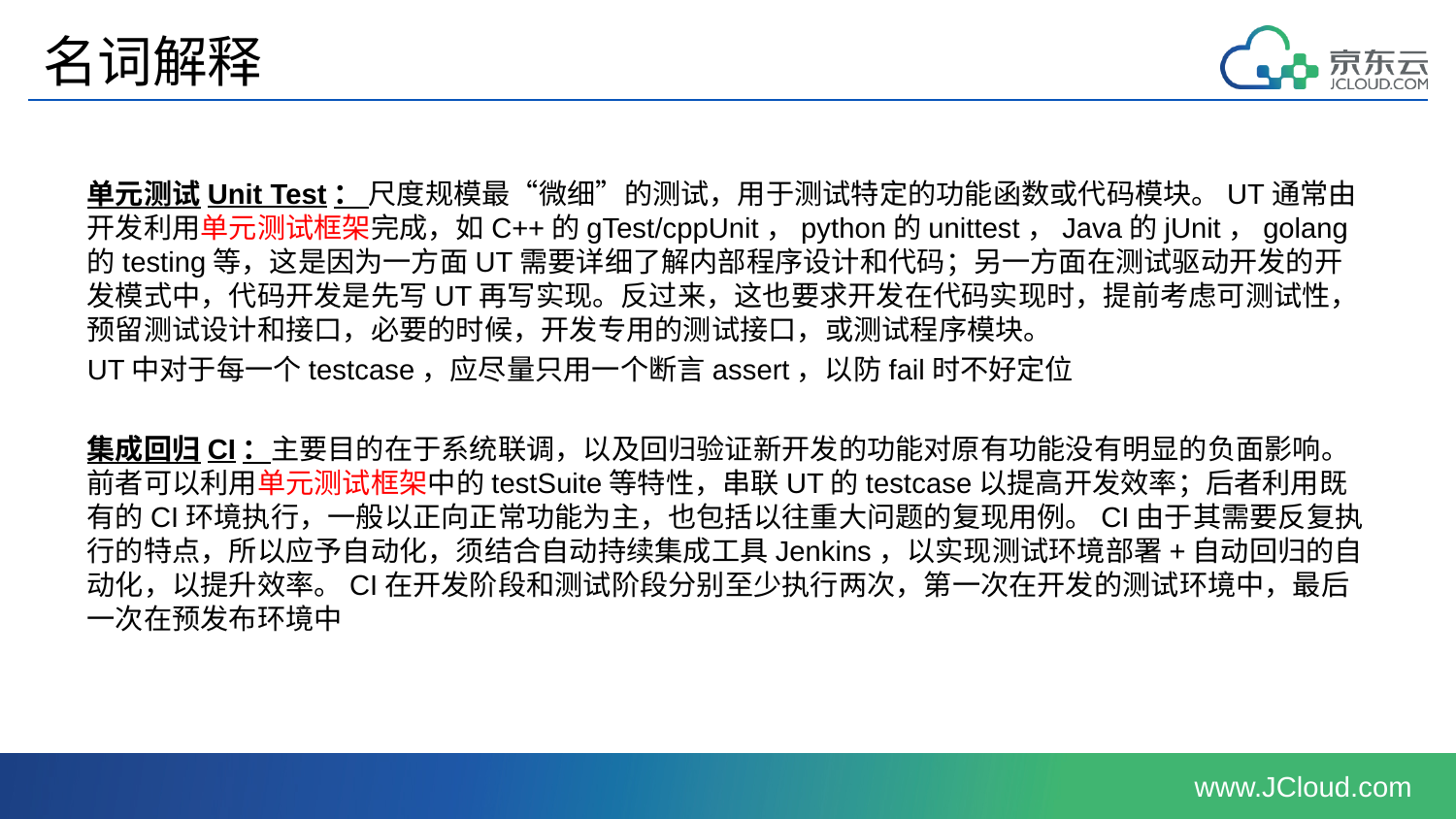

# 名词解释
单元测试Unit Test： 尺度规模最“微细”的测试，用于测试特定的功能函数或代码模块。UT通常由开发利用单元测试框架完成，如C++的gTest/cppUnit，python的unittest，Java的jUnit，golang的testing等，这是因为一方面UT需要详细了解内部程序设计和代码；另一方面在测试驱动开发的开发模式中，代码开发是先写UT再写实现。反过来，这也要求开发在代码实现时，提前考虑可测试性，预留测试设计和接口，必要的时候，开发专用的测试接口，或测试程序模块。
UT中对于每一个testcase，应尽量只用一个断言assert，以防fail时不好定位

集成回归CI：主要目的在于系统联调，以及回归验证新开发的功能对原有功能没有明显的负面影响。前者可以利用单元测试框架中的testSuite等特性，串联UT的testcase以提高开发效率；后者利用既有的CI环境执行，一般以正向正常功能为主，也包括以往重大问题的复现用例。CI由于其需要反复执行的特点，所以应予自动化，须结合自动持续集成工具Jenkins，以实现测试环境部署+自动回归的自动化，以提升效率。CI在开发阶段和测试阶段分别至少执行两次，第一次在开发的测试环境中，最后一次在预发布环境中